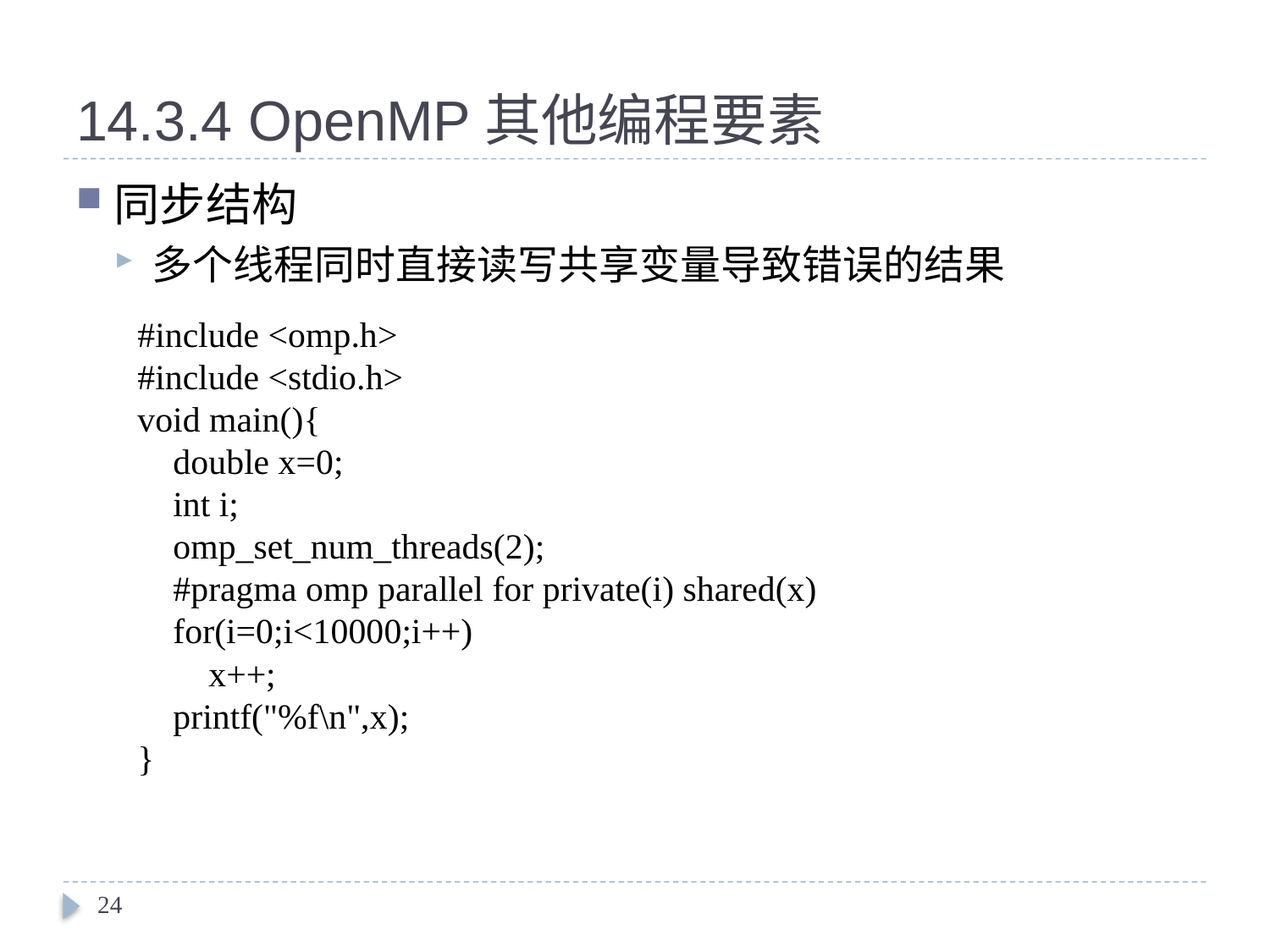

# 14.3.4 OpenMP其他编程要素
同步结构
多个线程同时直接读写共享变量导致错误的结果
#include <omp.h>
#include <stdio.h>
void main(){
    double x=0;
    int i;
    omp_set_num_threads(2);
    #pragma omp parallel for private(i) shared(x)
    for(i=0;i<10000;i++)
        x++;
    printf("%f\n",x);
}
24